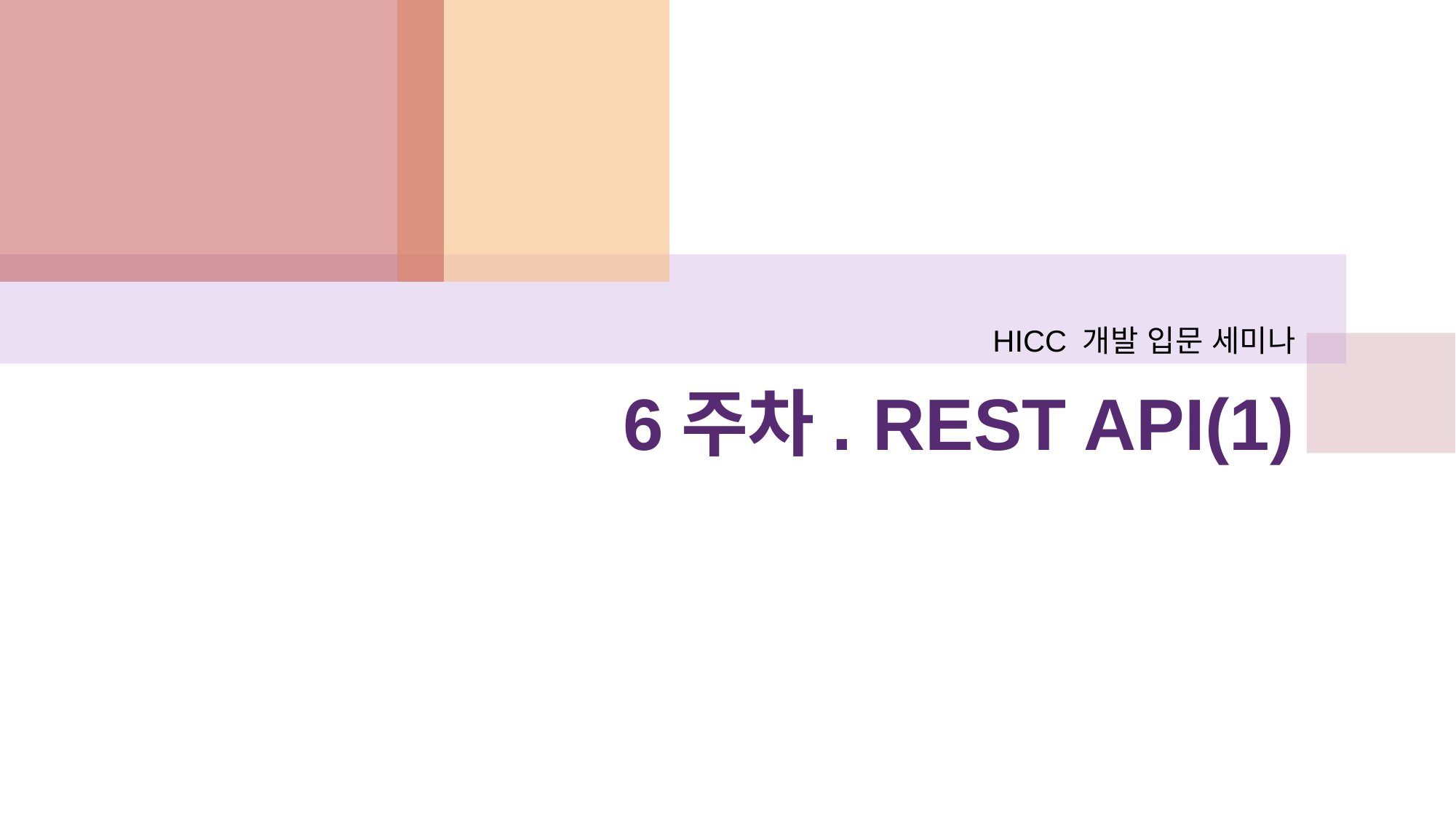

HICC 개발 입문 세미나
# 6주차. REST API(1)